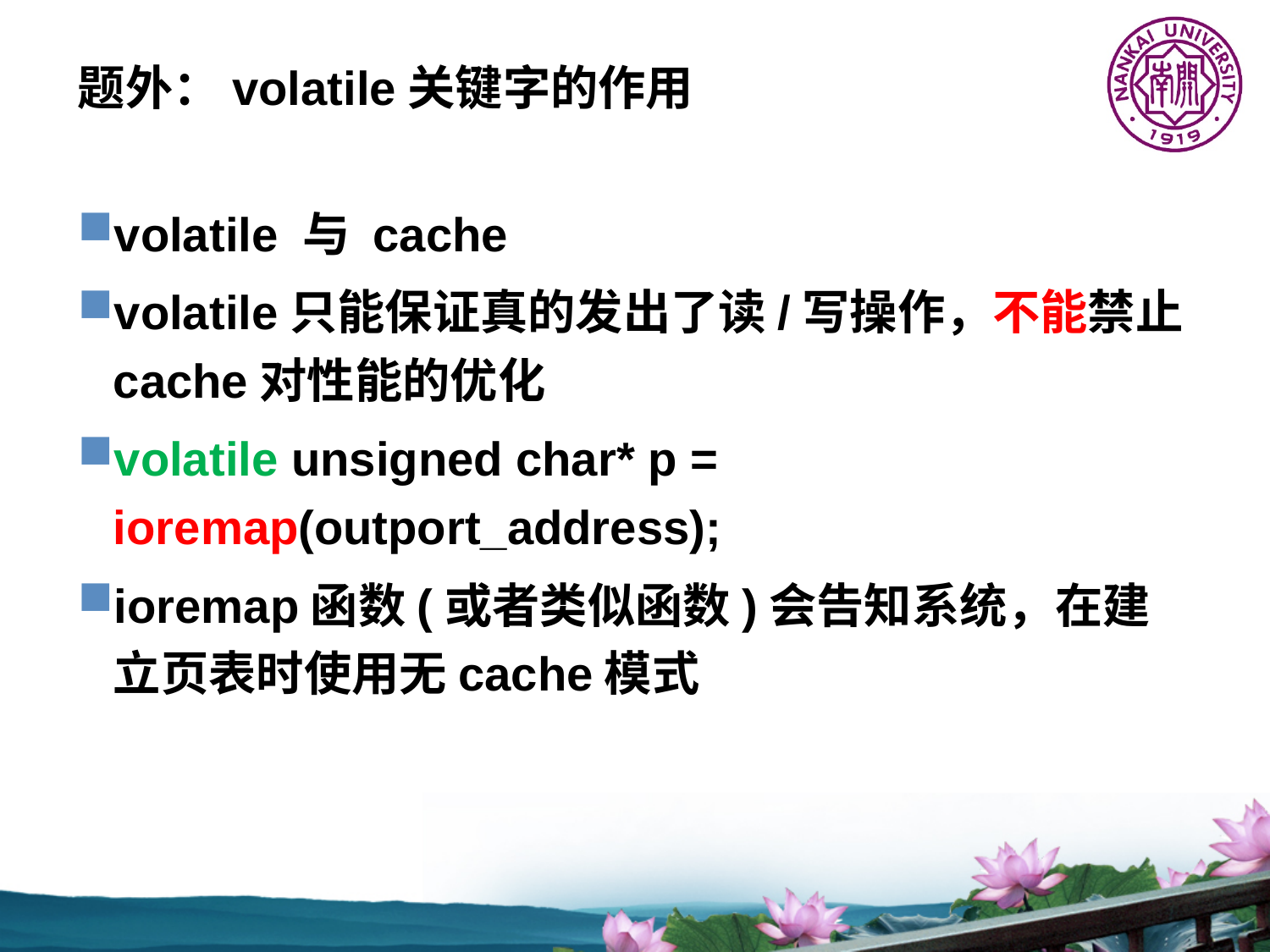

# 题外：volatile关键字的作用
volatile 与 cache
volatile只能保证真的发出了读/写操作，不能禁止cache对性能的优化
volatile unsigned char* p = ioremap(outport_address);
ioremap函数(或者类似函数)会告知系统，在建立页表时使用无cache模式